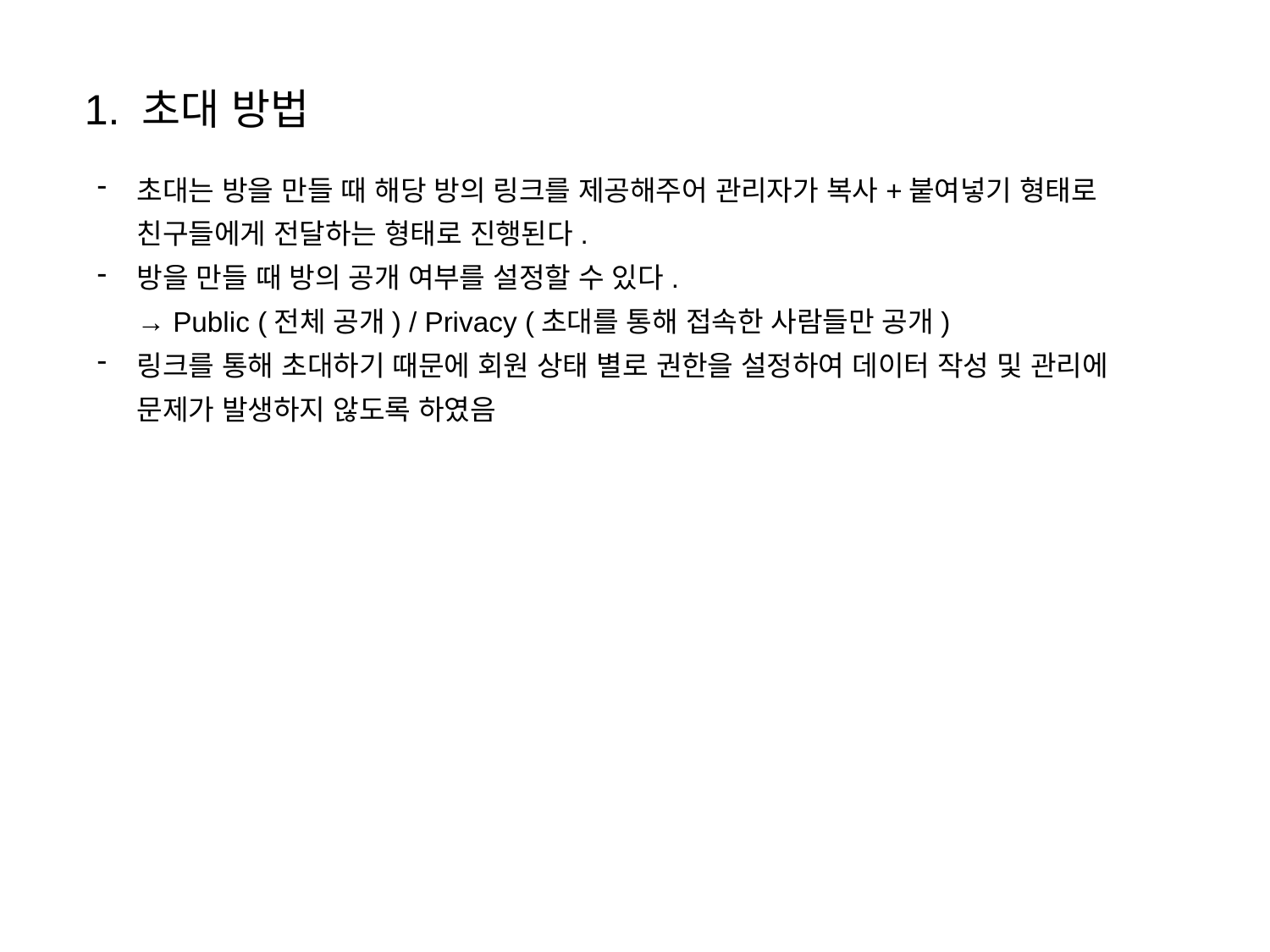

1. 초대 방법
초대는 방을 만들 때 해당 방의 링크를 제공해주어 관리자가 복사+붙여넣기 형태로 친구들에게 전달하는 형태로 진행된다.
방을 만들 때 방의 공개 여부를 설정할 수 있다.
→ Public (전체 공개) / Privacy (초대를 통해 접속한 사람들만 공개)
링크를 통해 초대하기 때문에 회원 상태 별로 권한을 설정하여 데이터 작성 및 관리에 문제가 발생하지 않도록 하였음